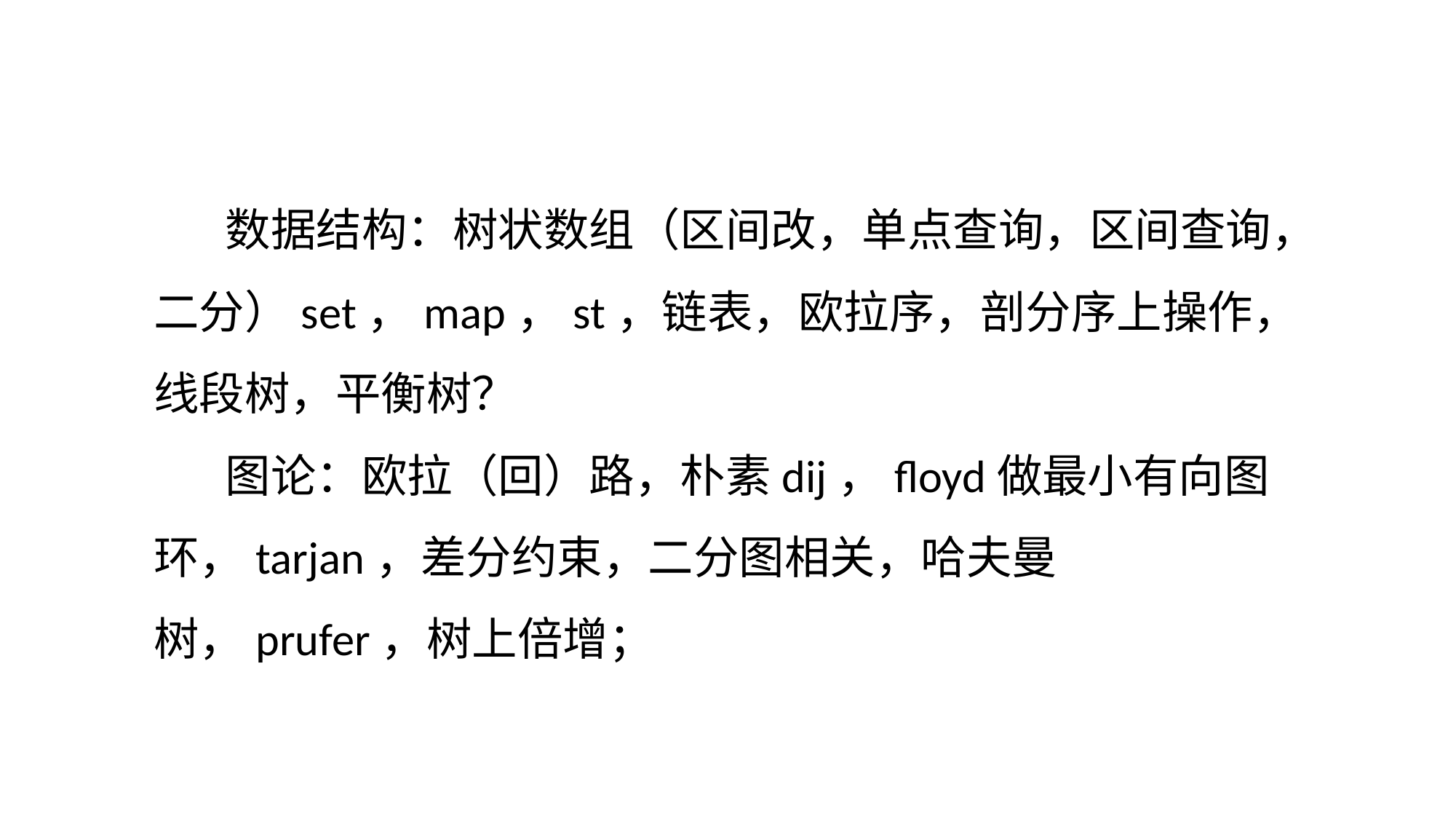

数据结构：树状数组（区间改，单点查询，区间查询，二分）set，map，st，链表，欧拉序，剖分序上操作，线段树，平衡树？
图论：欧拉（回）路，朴素dij，floyd做最小有向图环，tarjan，差分约束，二分图相关，哈夫曼树，prufer，树上倍增；